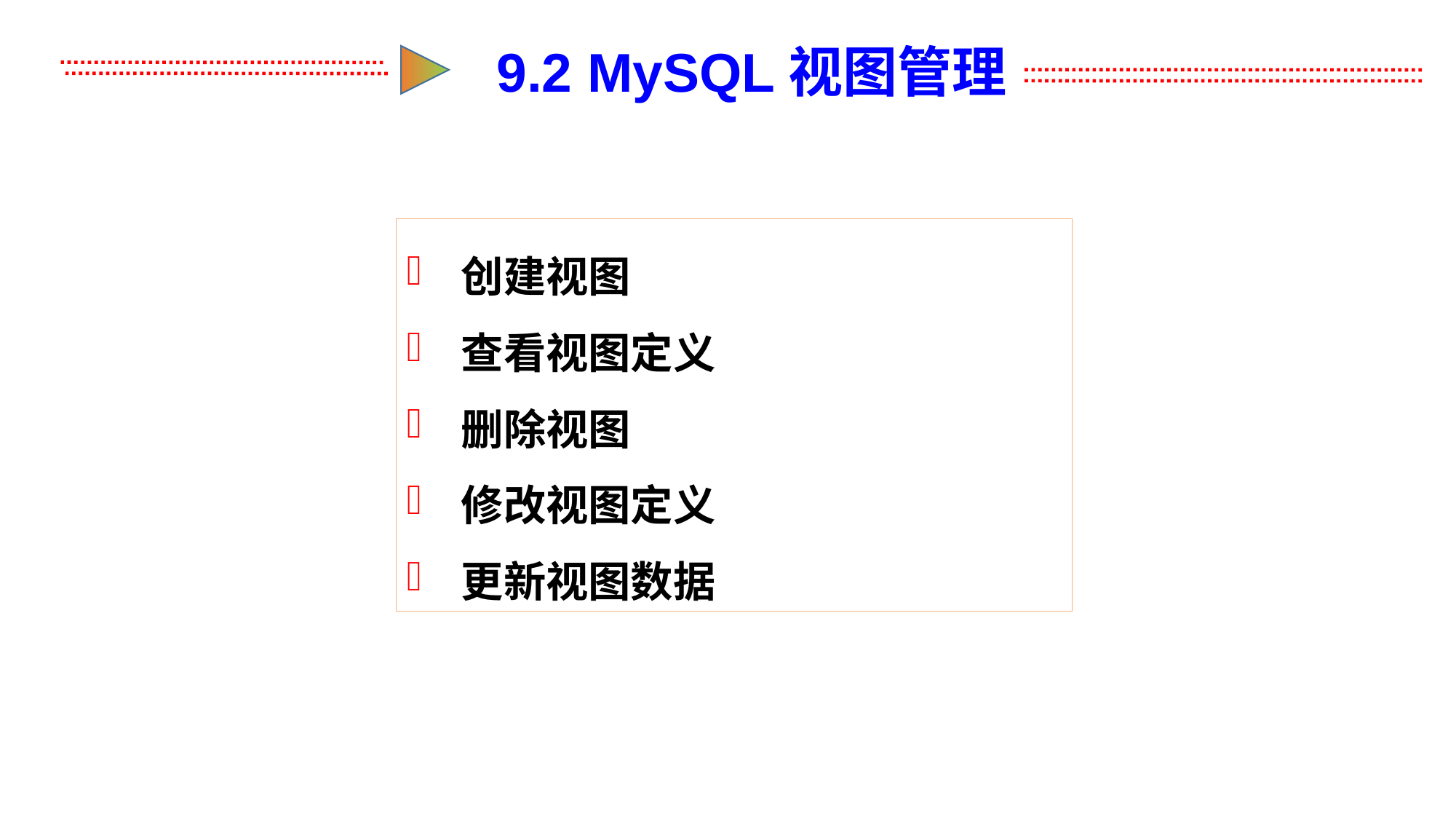

9.2 MySQL视图管理

创建视图
查看视图定义
删除视图
修改视图定义
更新视图数据
10